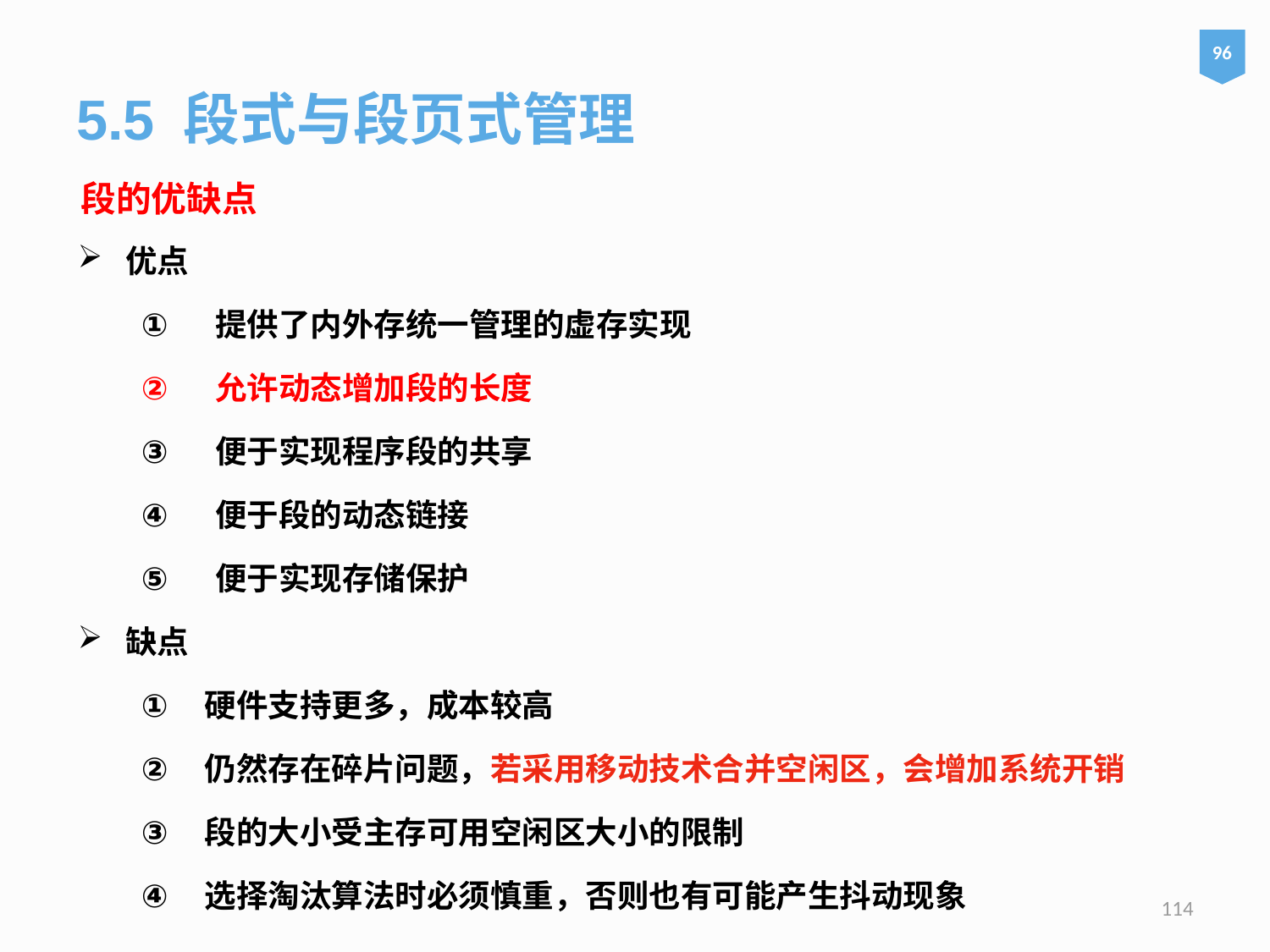

96
5.5 段式与段页式管理
段的优缺点

优点
提供了内外存统一管理的虚存实现
允许动态增加段的长度
便于实现程序段的共享
便于段的动态链接
便于实现存储保护
缺点
硬件支持更多，成本较高
仍然存在碎片问题，若采用移动技术合并空闲区，会增加系统开销
段的大小受主存可用空闲区大小的限制
选择淘汰算法时必须慎重，否则也有可能产生抖动现象

114